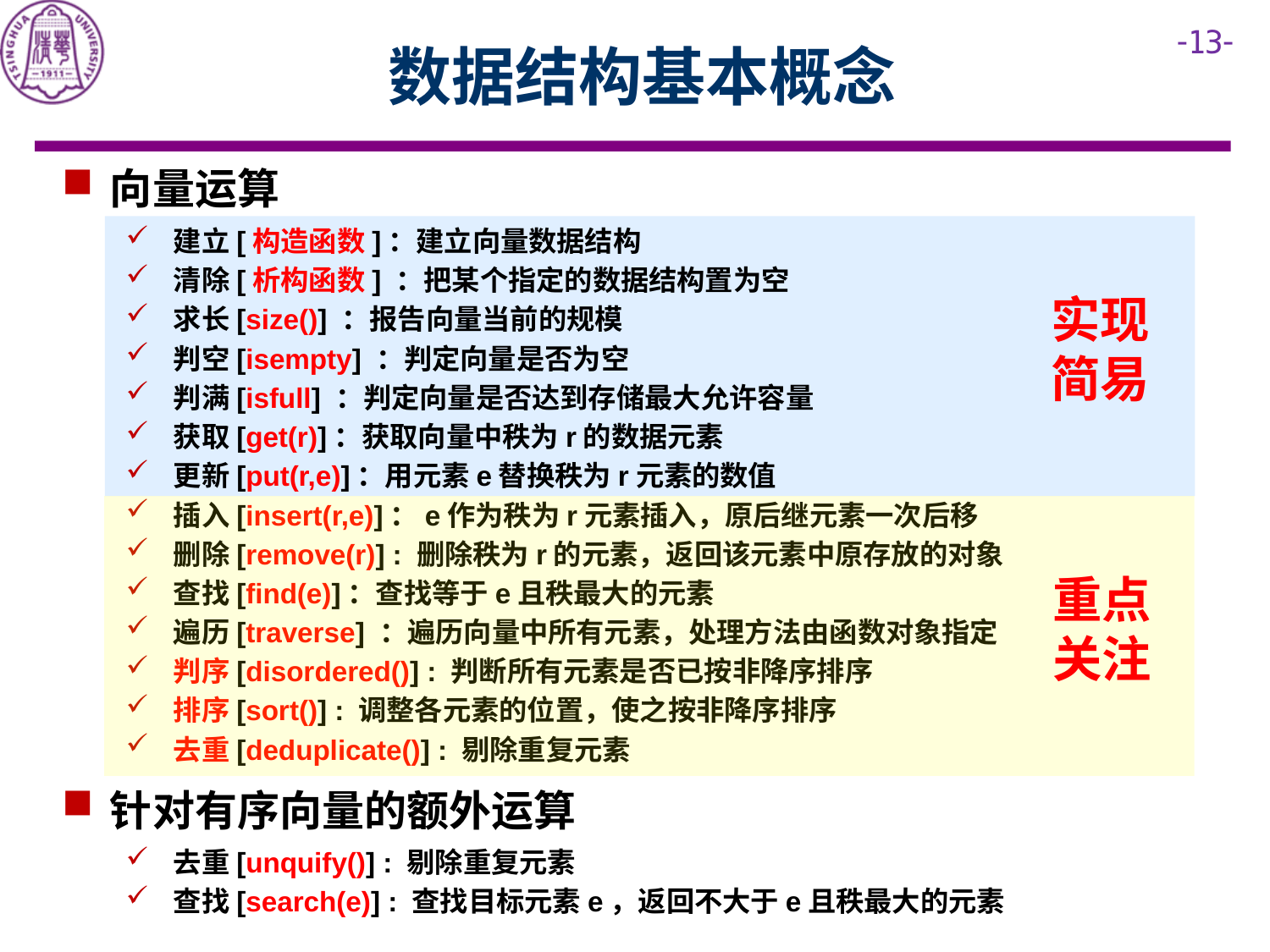

# 数据结构基本概念
向量运算
建立[构造函数]：建立向量数据结构
清除[析构函数] ：把某个指定的数据结构置为空
求长[size()] ：报告向量当前的规模
判空[isempty] ：判定向量是否为空
判满[isfull] ：判定向量是否达到存储最大允许容量
获取[get(r)]：获取向量中秩为r的数据元素
更新[put(r,e)]：用元素e替换秩为r元素的数值
插入[insert(r,e)]：e作为秩为r元素插入，原后继元素一次后移
删除[remove(r)] : 删除秩为r的元素，返回该元素中原存放的对象
查找[find(e)]：查找等于e且秩最大的元素
遍历[traverse] ：遍历向量中所有元素，处理方法由函数对象指定
判序[disordered()] : 判断所有元素是否已按非降序排序
排序[sort()] : 调整各元素的位置，使之按非降序排序
去重[deduplicate()] : 剔除重复元素

实现简易

重点关注
针对有序向量的额外运算
去重[unquify()] : 剔除重复元素
查找[search(e)] : 查找目标元素e，返回不大于e且秩最大的元素